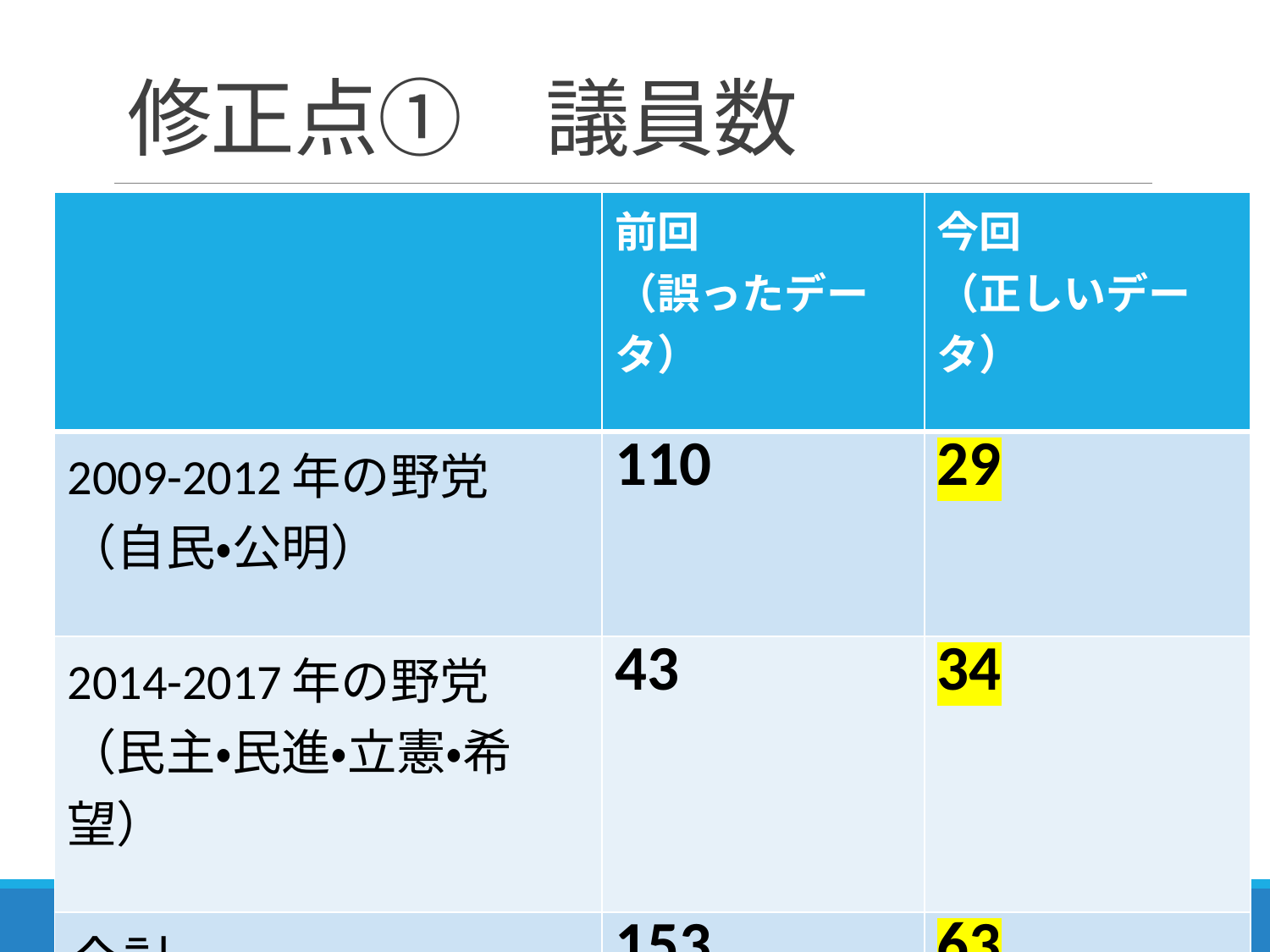

# 修正点①　議員数
|  | 前回 （誤ったデータ） | 今回 （正しいデータ） |
| --- | --- | --- |
| 2009-2012年の野党 （自民・公明） | 110 | 29 |
| 2014-2017年の野党 （民主・民進・立憲・希望） | 43 | 34 |
| 合計 | 153 | 63 |